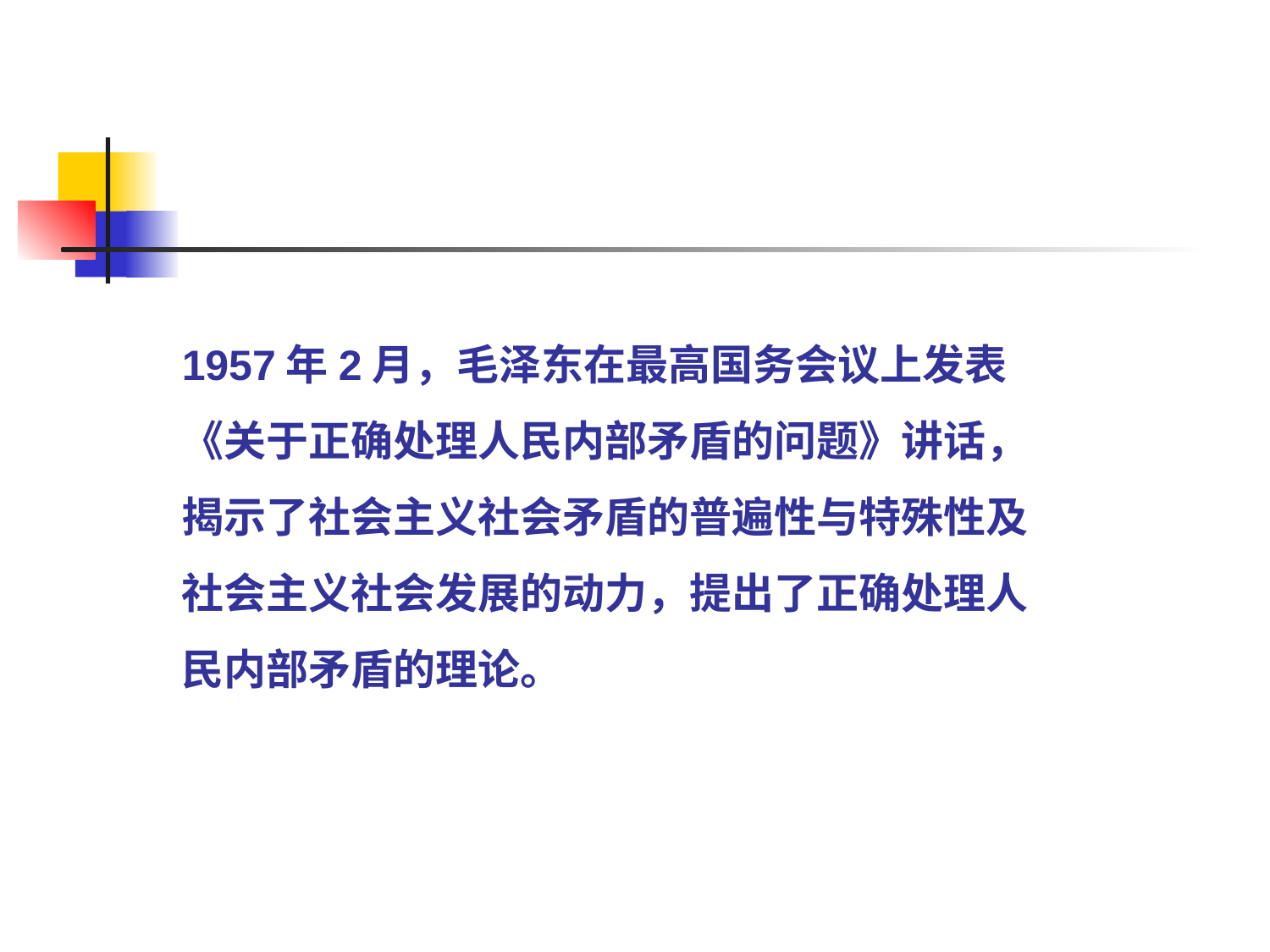

1957年2月，毛泽东在最高国务会议上发表《关于正确处理人民内部矛盾的问题》讲话，揭示了社会主义社会矛盾的普遍性与特殊性及社会主义社会发展的动力，提出了正确处理人民内部矛盾的理论。